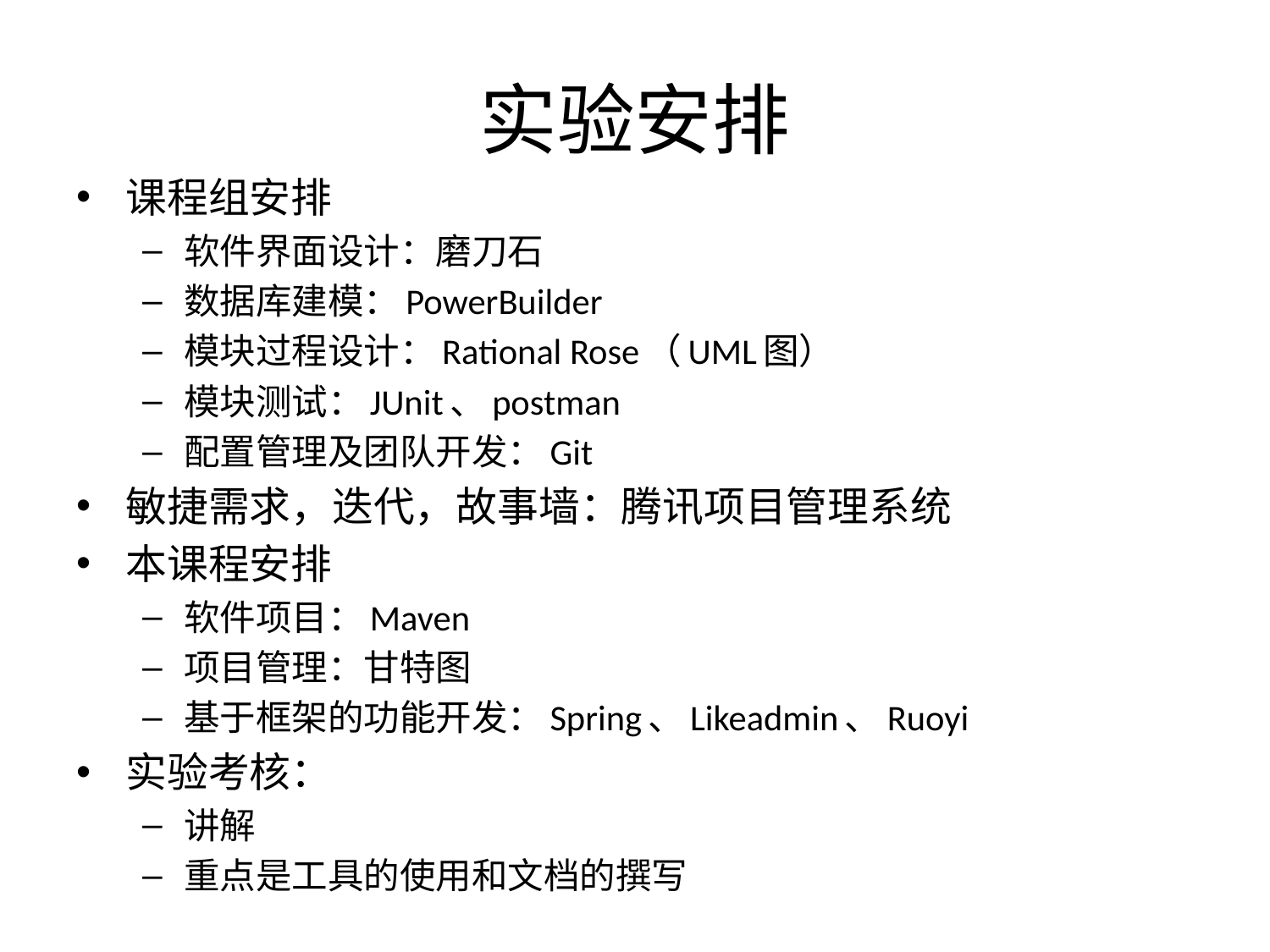

# 实验安排
课程组安排
软件界面设计：磨刀石
数据库建模：PowerBuilder
模块过程设计：Rational Rose（UML图）
模块测试：JUnit、postman
配置管理及团队开发：Git
敏捷需求，迭代，故事墙：腾讯项目管理系统
本课程安排
软件项目：Maven
项目管理：甘特图
基于框架的功能开发：Spring、Likeadmin、Ruoyi
实验考核：
讲解
重点是工具的使用和文档的撰写